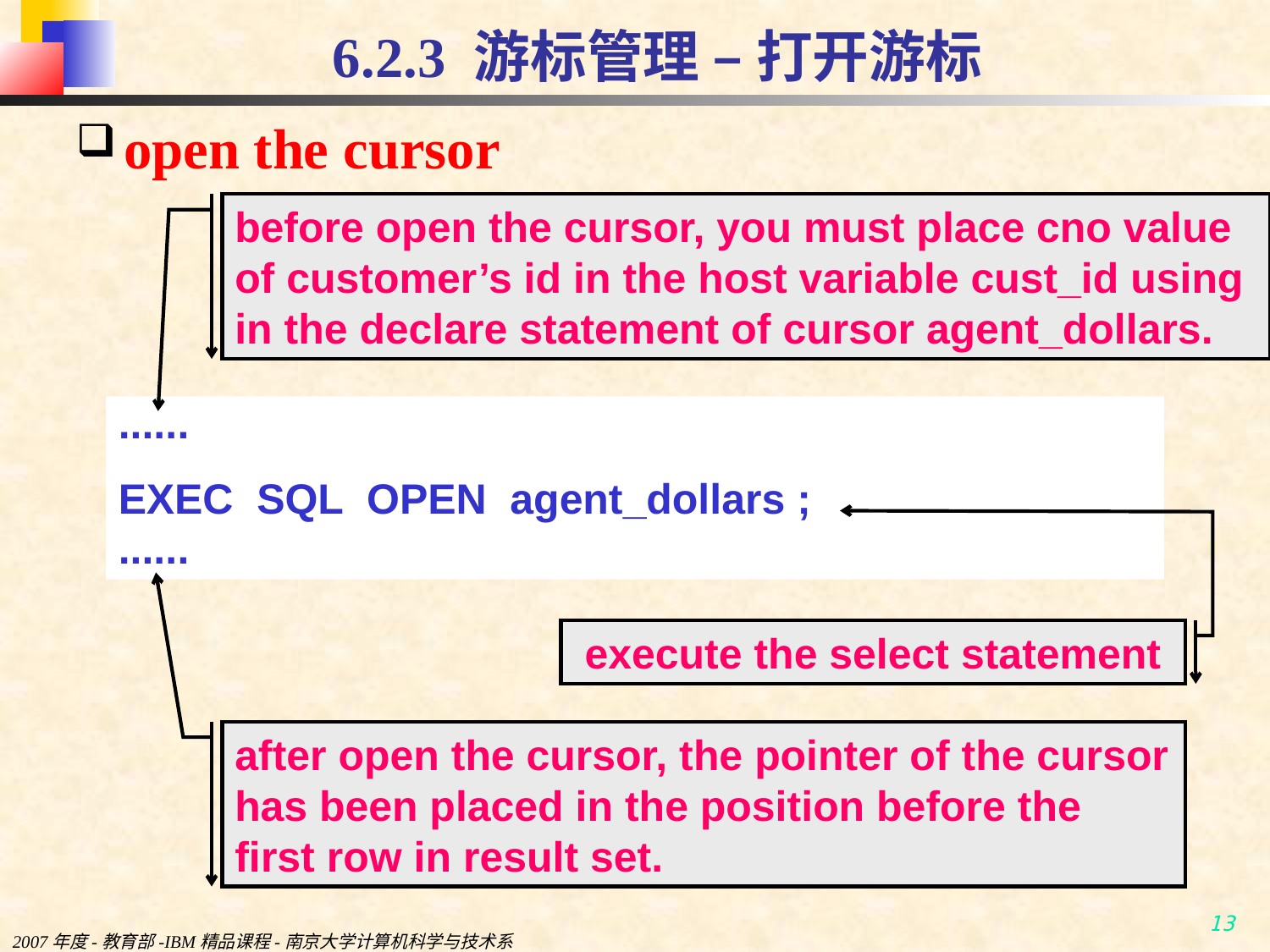

# 6.2.3 游标管理 – 打开游标
open the cursor
before open the cursor, you must place cno value of customer’s id in the host variable cust_id using in the declare statement of cursor agent_dollars.
......

EXEC  SQL  OPEN  agent_dollars ;
......
execute the select statement
after open the cursor, the pointer of the cursor has been placed in the position before the first row in result set.
13
2007年度-教育部-IBM精品课程-南京大学计算机科学与技术系